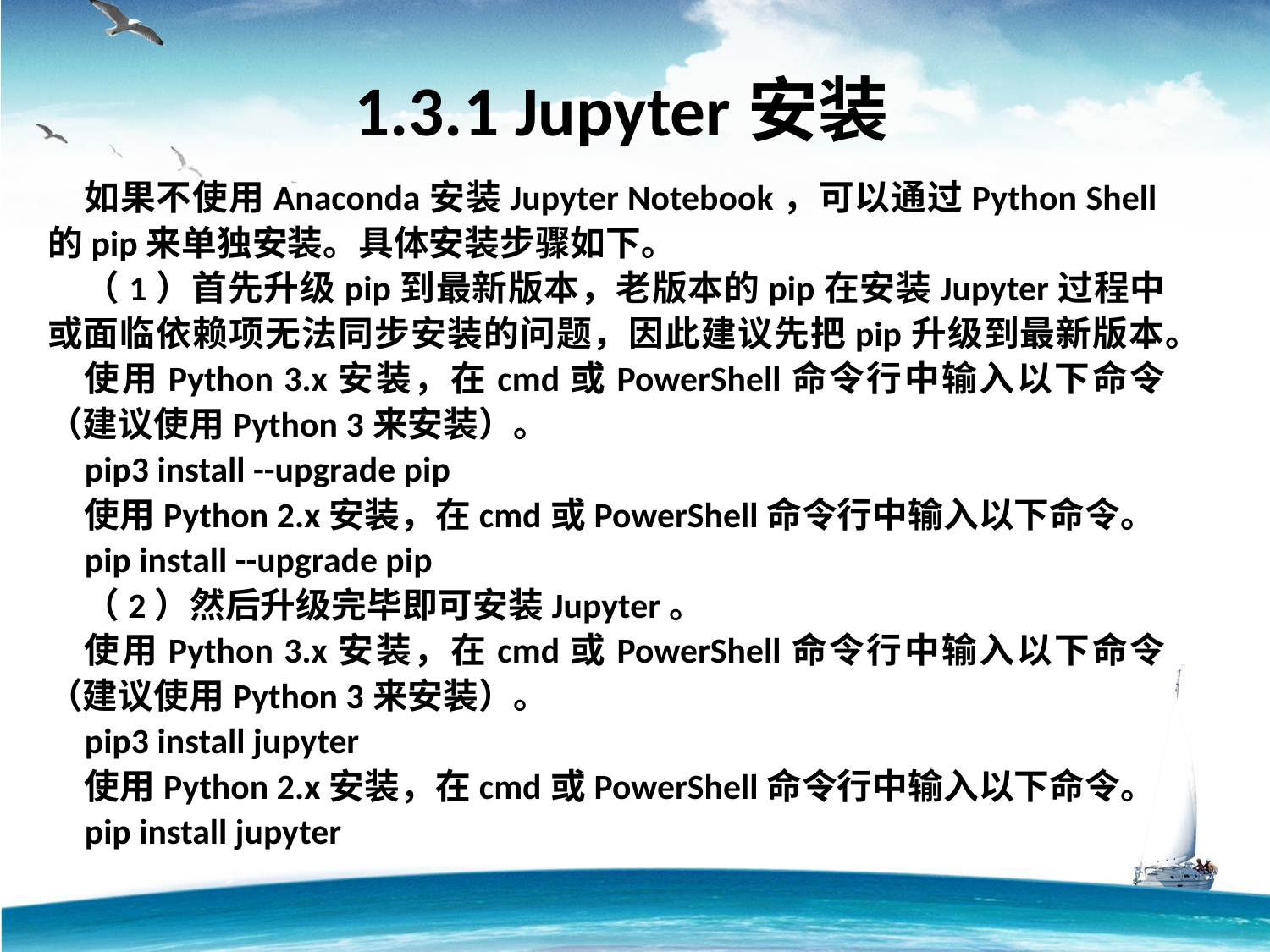

1.3.1 Jupyter安装
如果不使用Anaconda安装Jupyter Notebook，可以通过Python Shell的pip来单独安装。具体安装步骤如下。
（1）首先升级pip到最新版本，老版本的pip在安装Jupyter过程中或面临依赖项无法同步安装的问题，因此建议先把pip升级到最新版本。
使用Python 3.x安装，在cmd或PowerShell命令行中输入以下命令（建议使用Python 3来安装）。
pip3 install --upgrade pip
使用Python 2.x安装，在cmd或PowerShell命令行中输入以下命令。
pip install --upgrade pip
（2）然后升级完毕即可安装Jupyter。
使用Python 3.x安装，在cmd或PowerShell命令行中输入以下命令（建议使用Python 3来安装）。
pip3 install jupyter
使用Python 2.x安装，在cmd或PowerShell命令行中输入以下命令。
pip install jupyter
TEXT  add here
TEXT  add here
TEXT  add here
TEXT  add here
TEXT  add here
TEXT  add here